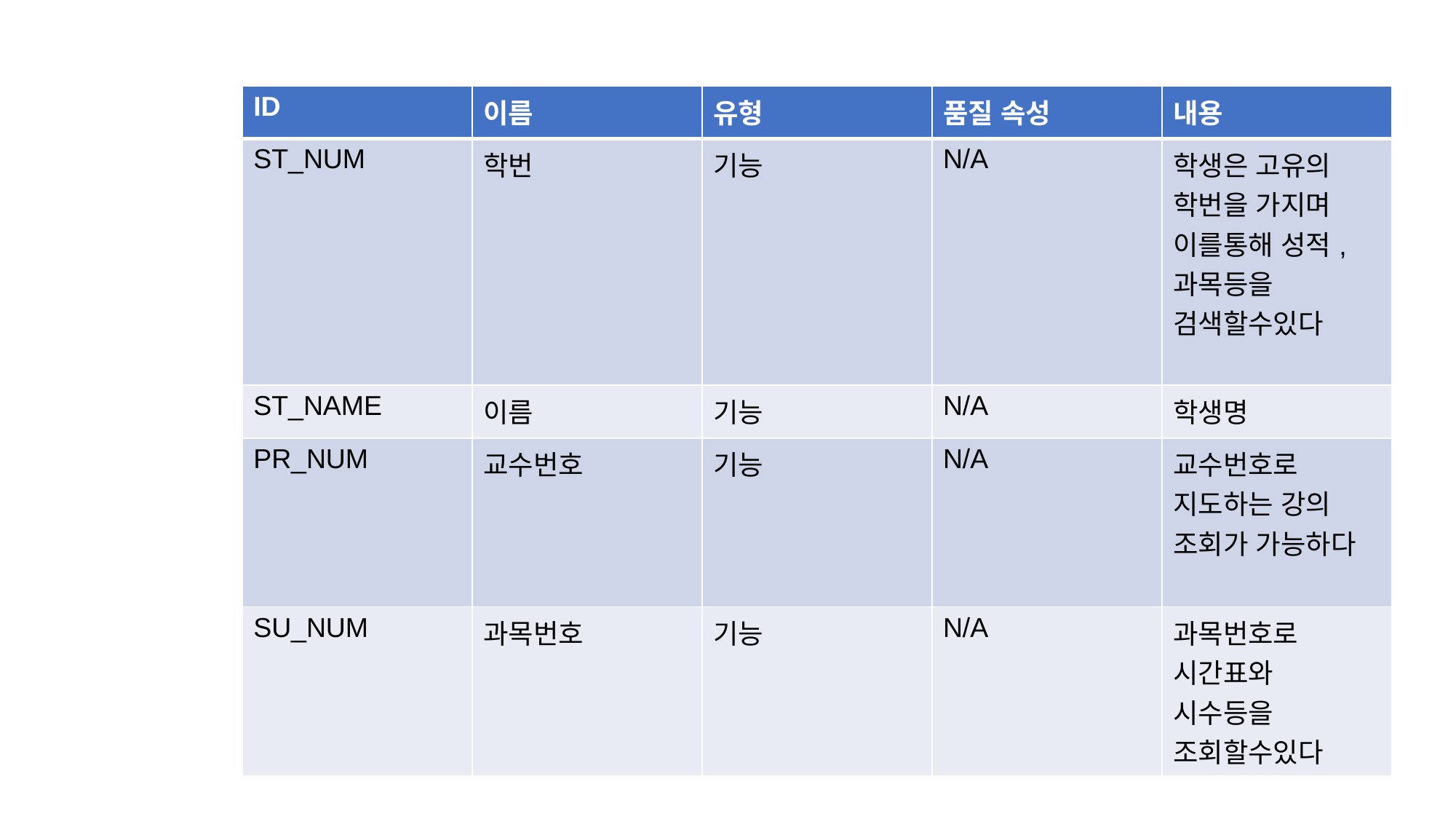

| ID | 이름 | 유형 | 품질 속성 | 내용 |
| --- | --- | --- | --- | --- |
| ST\_NUM | 학번 | 기능 | N/A | 학생은 고유의 학번을 가지며 이를통해 성적, 과목등을 검색할수있다 |
| ST\_NAME | 이름 | 기능 | N/A | 학생명 |
| PR\_NUM | 교수번호 | 기능 | N/A | 교수번호로 지도하는 강의 조회가 가능하다 |
| SU\_NUM | 과목번호 | 기능 | N/A | 과목번호로 시간표와 시수등을 조회할수있다 |